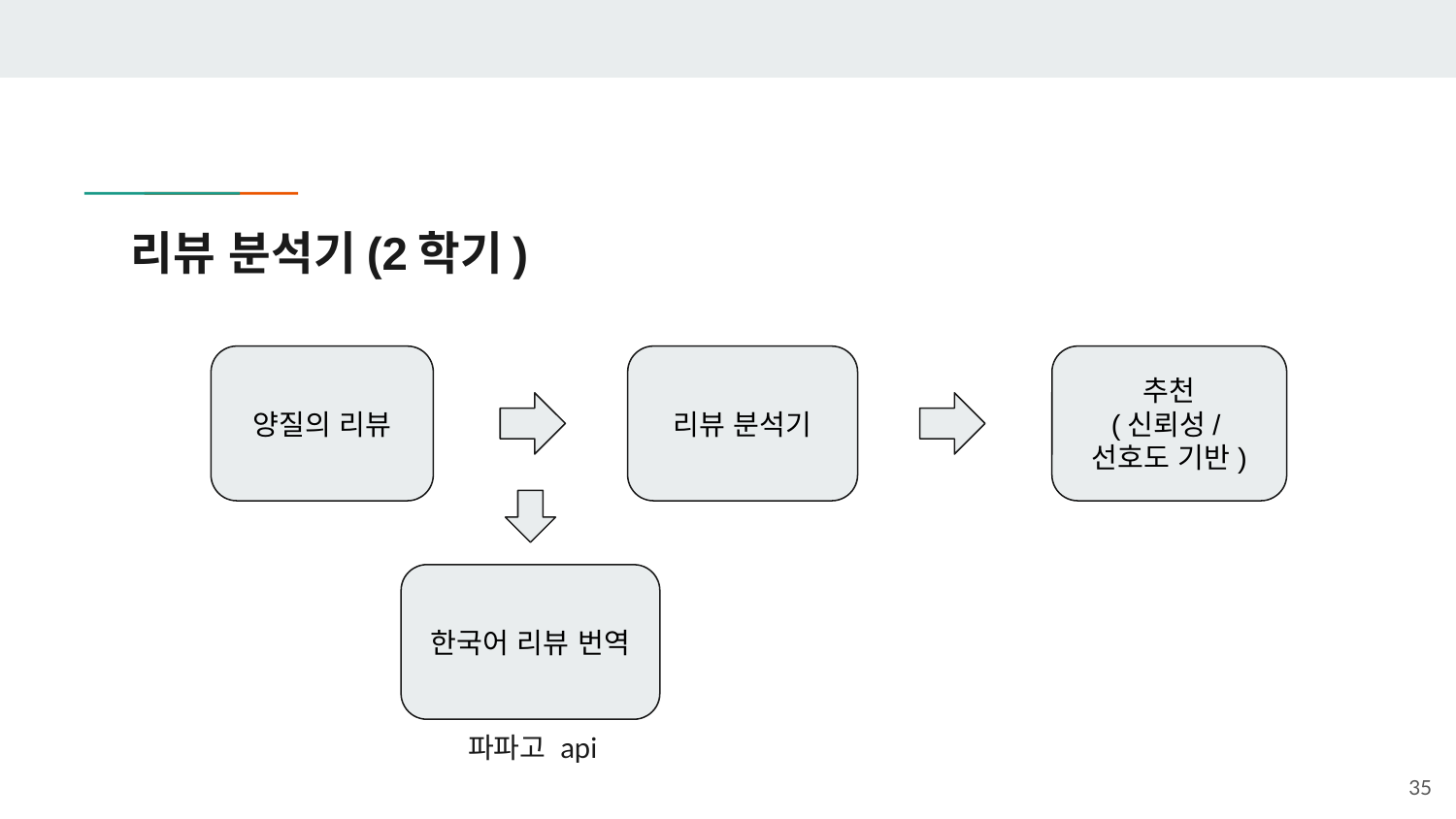

# 리뷰 분석기(2학기)
양질의 리뷰
리뷰 분석기
추천
(신뢰성/선호도 기반)

한국어 리뷰 번역
파파고 api
35